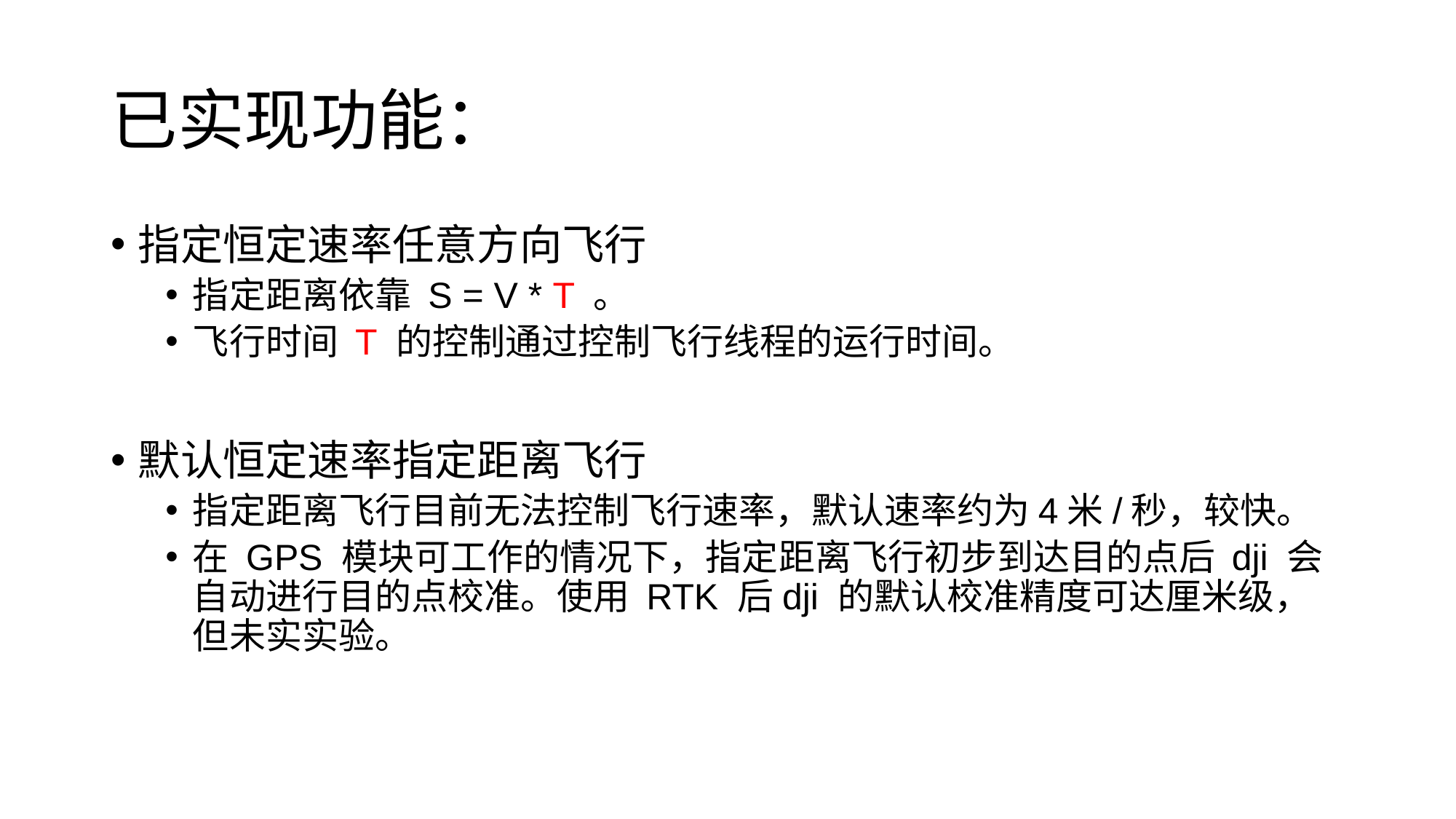

# 已实现功能：
指定恒定速率任意方向飞行
指定距离依靠 S = V * T 。
飞行时间 T 的控制通过控制飞行线程的运行时间。

默认恒定速率指定距离飞行
指定距离飞行目前无法控制飞行速率，默认速率约为4米/秒，较快。
在 GPS 模块可工作的情况下，指定距离飞行初步到达目的点后 dji 会自动进行目的点校准。使用 RTK 后dji 的默认校准精度可达厘米级，但未实实验。